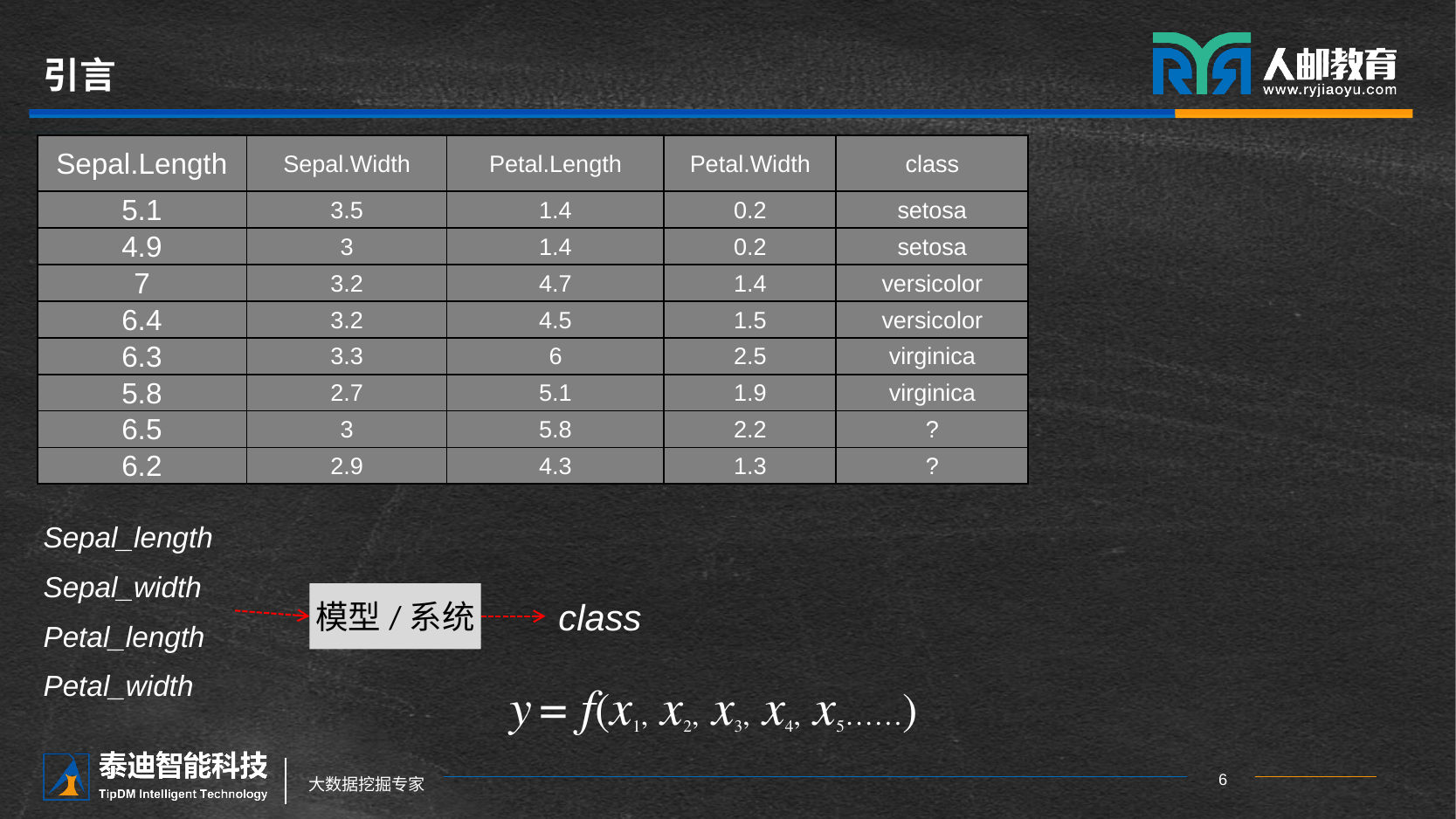

# 引言
| Sepal.Length | Sepal.Width | Petal.Length | Petal.Width | class |
| --- | --- | --- | --- | --- |
| 5.1 | 3.5 | 1.4 | 0.2 | setosa |
| 4.9 | 3 | 1.4 | 0.2 | setosa |
| 7 | 3.2 | 4.7 | 1.4 | versicolor |
| 6.4 | 3.2 | 4.5 | 1.5 | versicolor |
| 6.3 | 3.3 | 6 | 2.5 | virginica |
| 5.8 | 2.7 | 5.1 | 1.9 | virginica |
| 6.5 | 3 | 5.8 | 2.2 | ? |
| 6.2 | 2.9 | 4.3 | 1.3 | ? |
Sepal_length
Sepal_width
Petal_length
Petal_width
模型/系统
class
y = f(x1, x2, x3, x4, x5……)